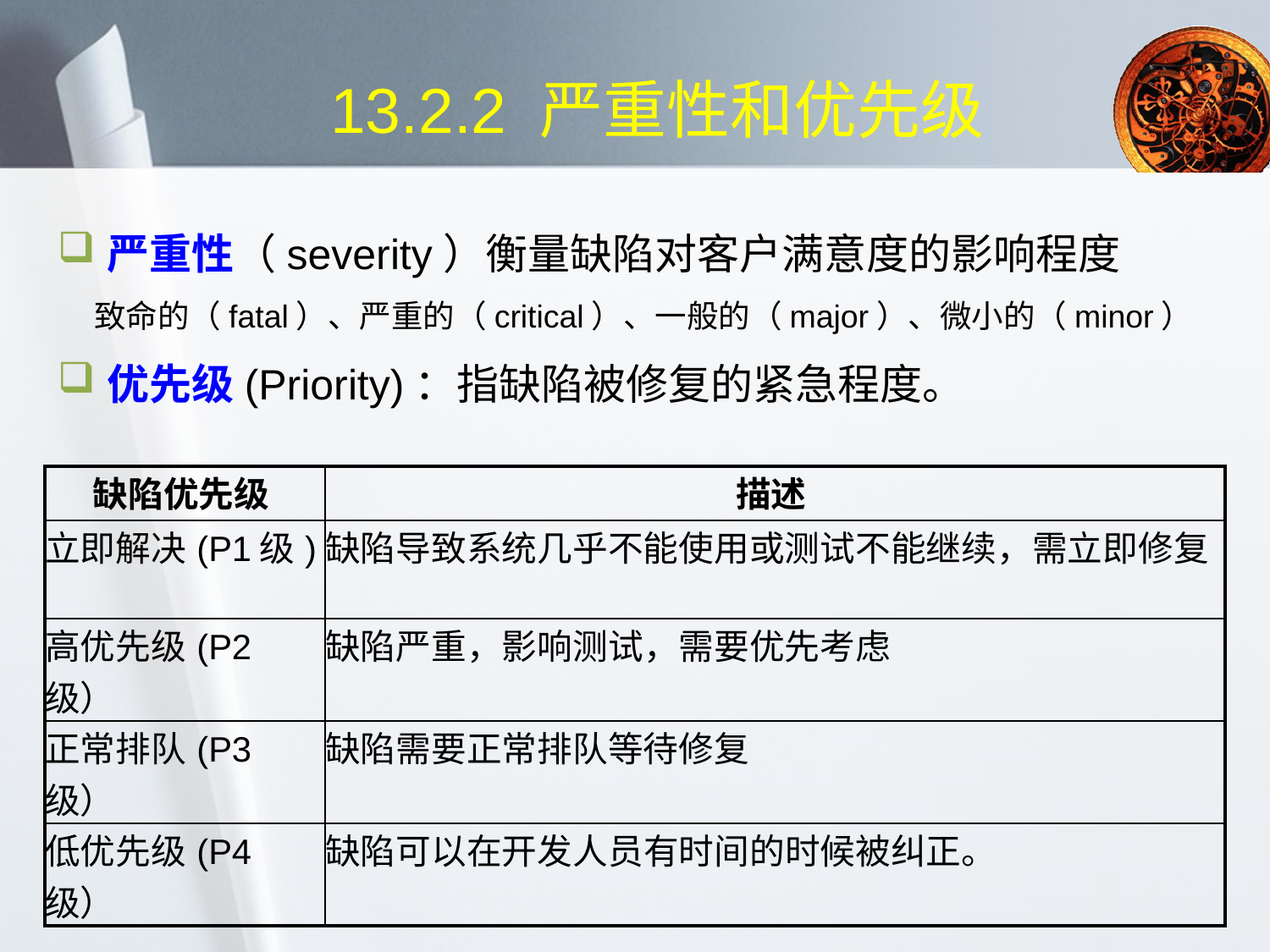

# 13.2.2 严重性和优先级
严重性（severity）衡量缺陷对客户满意度的影响程度
    致命的（fatal）、严重的（critical）、一般的（major）、微小的（minor）
优先级(Priority)：指缺陷被修复的紧急程度。
| 缺陷优先级 | 描述 |
| --- | --- |
| 立即解决(P1级) | 缺陷导致系统几乎不能使用或测试不能继续，需立即修复 |
| 高优先级(P2级） | 缺陷严重，影响测试，需要优先考虑 |
| 正常排队(P3级） | 缺陷需要正常排队等待修复 |
| 低优先级(P4级） | 缺陷可以在开发人员有时间的时候被纠正。 |